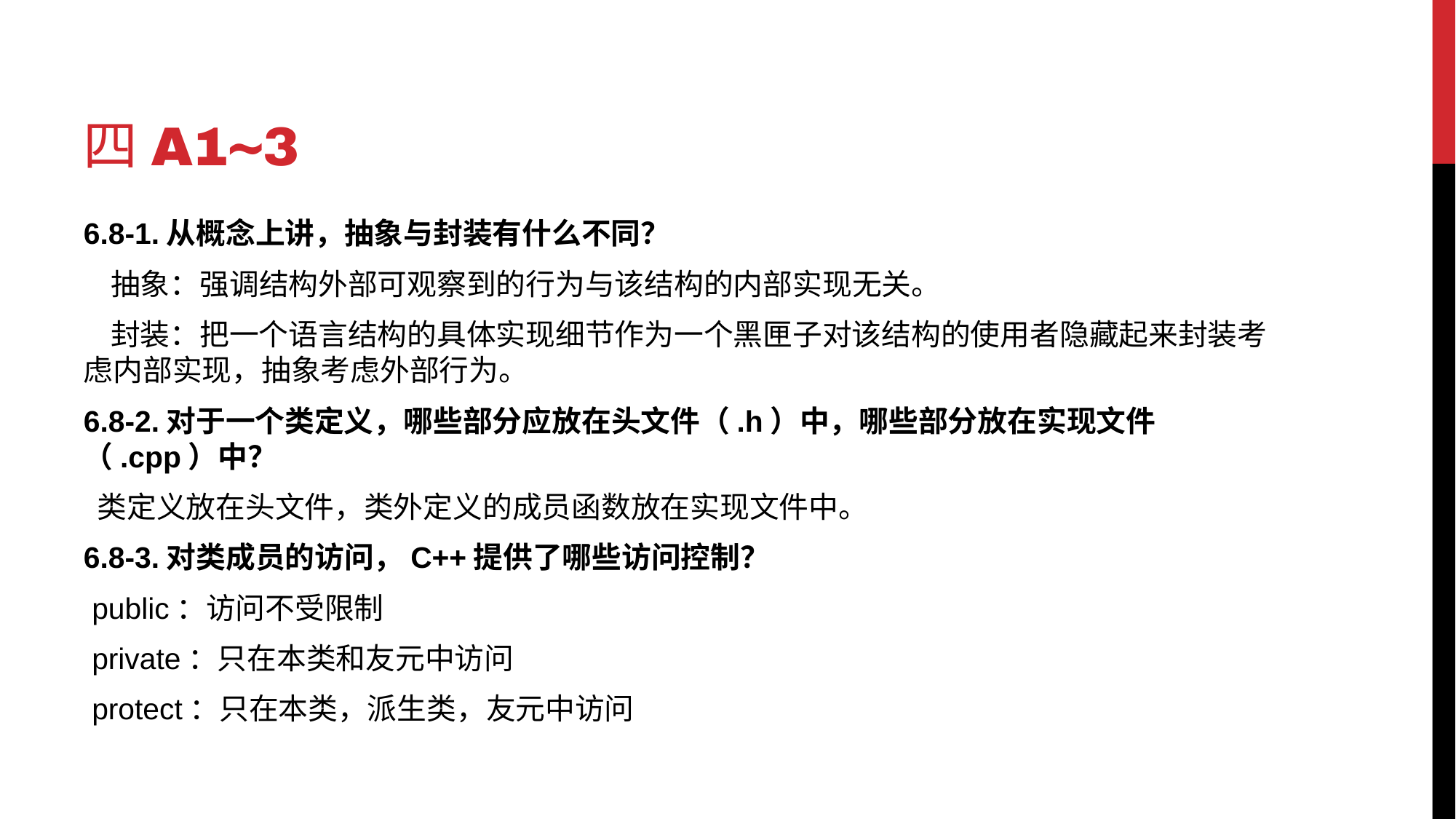

# 四a1~3
6.8-1.从概念上讲，抽象与封装有什么不同？
   抽象：强调结构外部可观察到的行为与该结构的内部实现无关。
   封装：把一个语言结构的具体实现细节作为一个黑匣子对该结构的使用者隐藏起来封装考虑内部实现，抽象考虑外部行为。
6.8-2.对于一个类定义，哪些部分应放在头文件（.h）中，哪些部分放在实现文件（.cpp）中？
 类定义放在头文件，类外定义的成员函数放在实现文件中。
6.8-3.对类成员的访问，C++提供了哪些访问控制？
 public：访问不受限制
 private：只在本类和友元中访问
 protect：只在本类，派生类，友元中访问